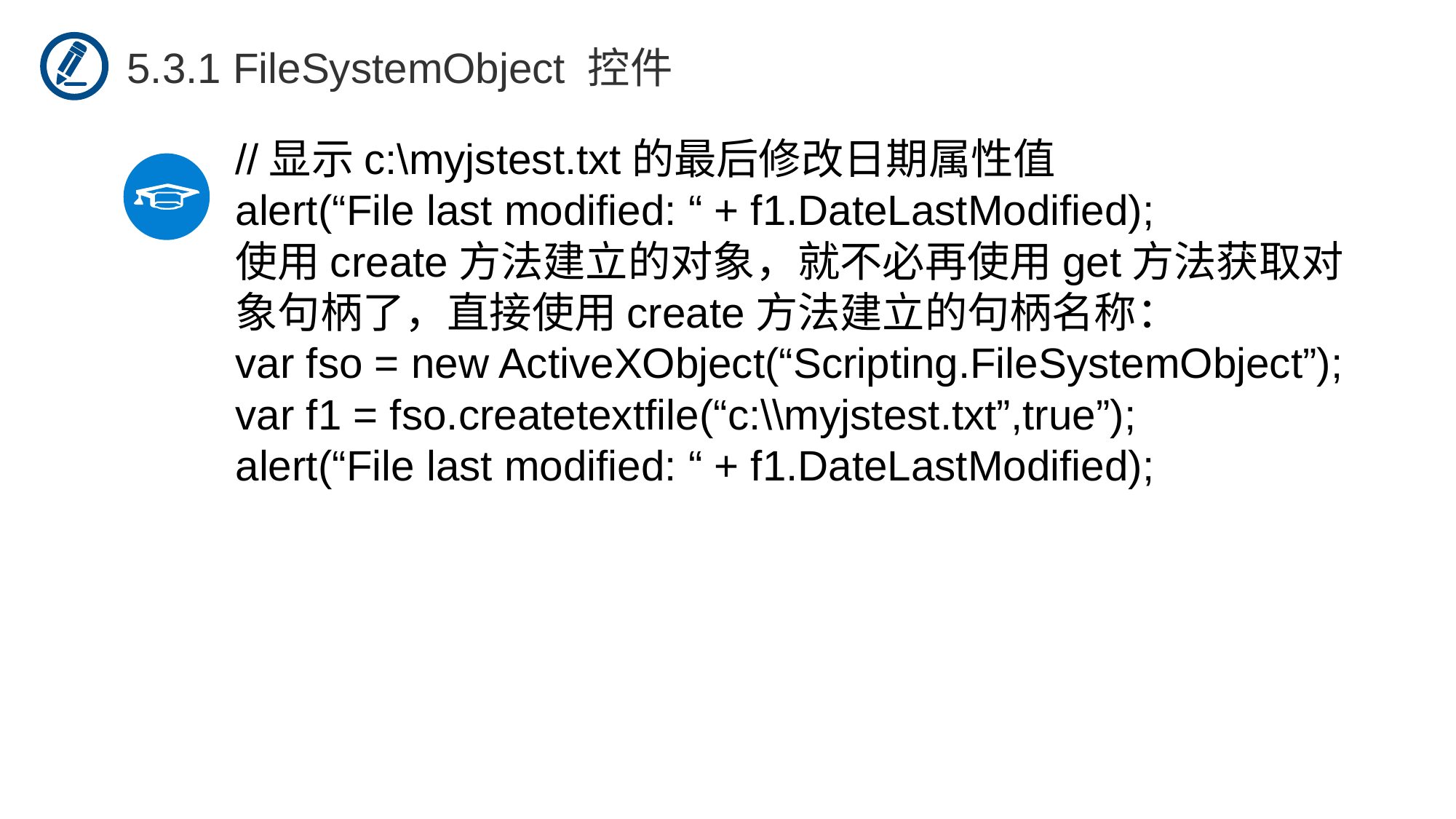

5.3.1 FileSystemObject 控件
//显示c:\myjstest.txt的最后修改日期属性值
alert(“File last modified: “ + f1.DateLastModified);
使用create方法建立的对象，就不必再使用get方法获取对象句柄了，直接使用create方法建立的句柄名称：
var fso = new ActiveXObject(“Scripting.FileSystemObject”);
var f1 = fso.createtextfile(“c:\\myjstest.txt”,true”);
alert(“File last modified: “ + f1.DateLastModified);